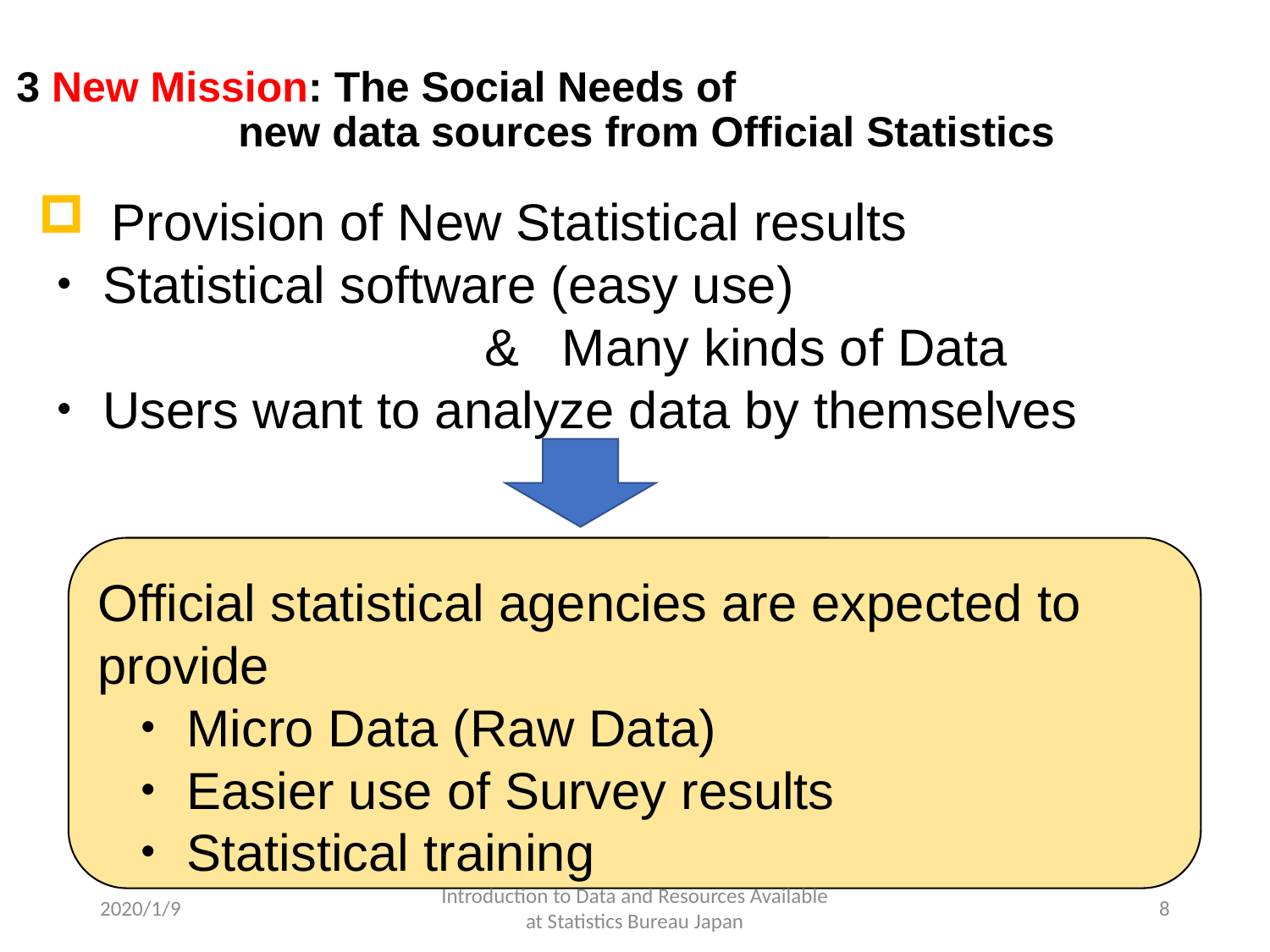

# 3 New Mission: The Social Needs of 　　　　　new data sources from Official Statistics
Provision of New Statistical results
・Statistical software (easy use)
                               &   Many kinds of Data
・Users want to analyze data by themselves

Official statistical agencies are expected to provide
 ・Micro Data (Raw Data)
 ・Easier use of Survey results
 ・Statistical training
2020/1/9
Introduction to Data and Resources Available at Statistics Bureau Japan
8